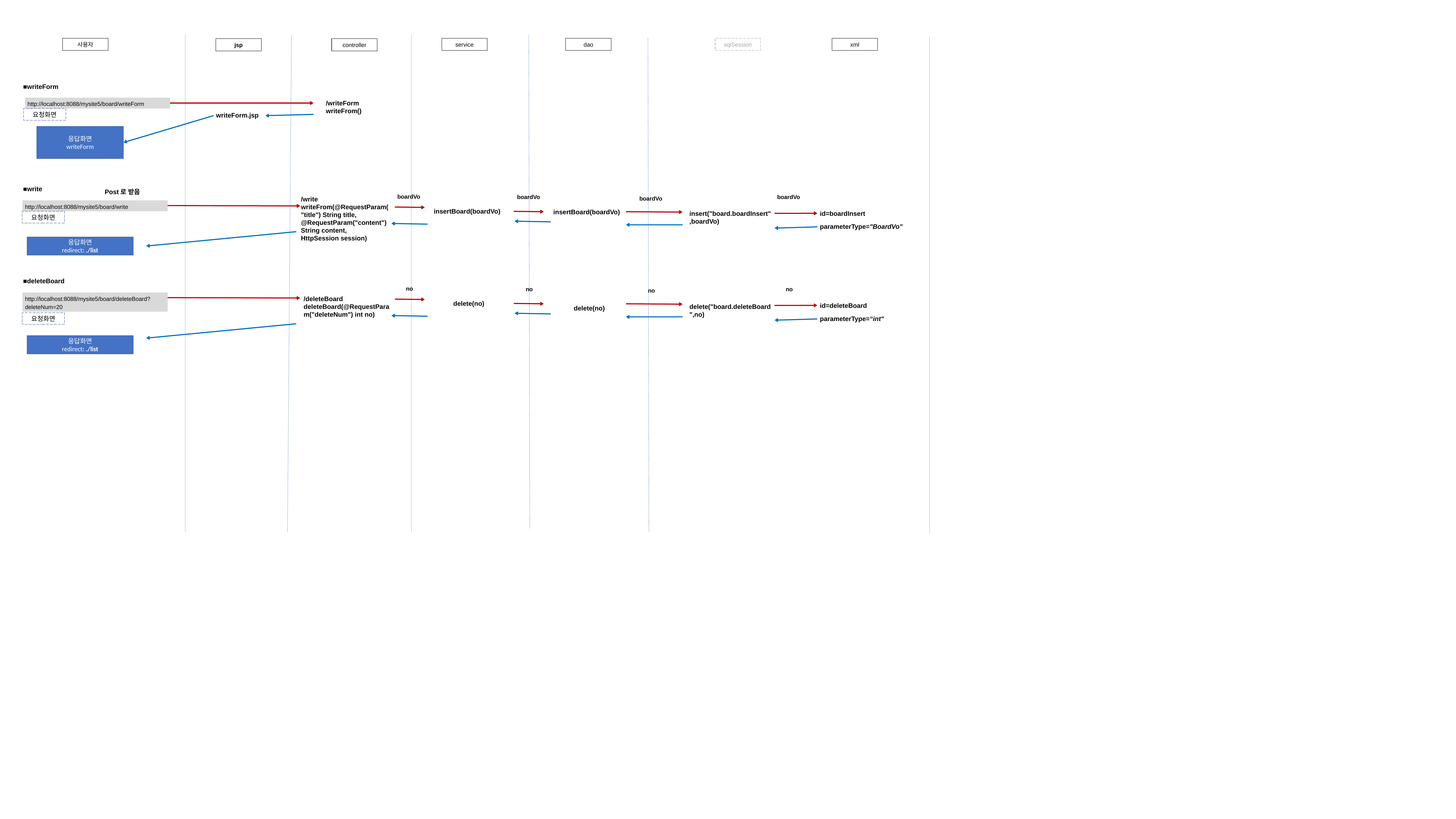

사용자
service
dao
sqlSession
xml
jsp
controller
■writeForm
http://localhost:8088/mysite5/board/writeForm
/writeForm
writeFrom()
요청화면
writeForm.jsp
응답화면
writeForm
■write
Post로 받음
boardVo
boardVo
boardVo
boardVo
/write
writeFrom(@RequestParam("title") String title,
@RequestParam("content") String content,
HttpSession session)
http://localhost:8088/mysite5/board/write
insertBoard(boardVo)
insertBoard(boardVo)
insert("board.boardInsert",boardVo)
id=boardInsert
요청화면
parameterType="BoardVo"
응답화면
redirect: ./list
■deleteBoard
no
no
no
no
http://localhost:8088/mysite5/board/deleteBoard?
deleteNum=20
/deleteBoard
deleteBoard(@RequestParam("deleteNum") int no)
delete(no)
id=deleteBoard
delete("board.deleteBoard",no)
delete(no)
요청화면
parameterType=“int"
응답화면
redirect: ./list